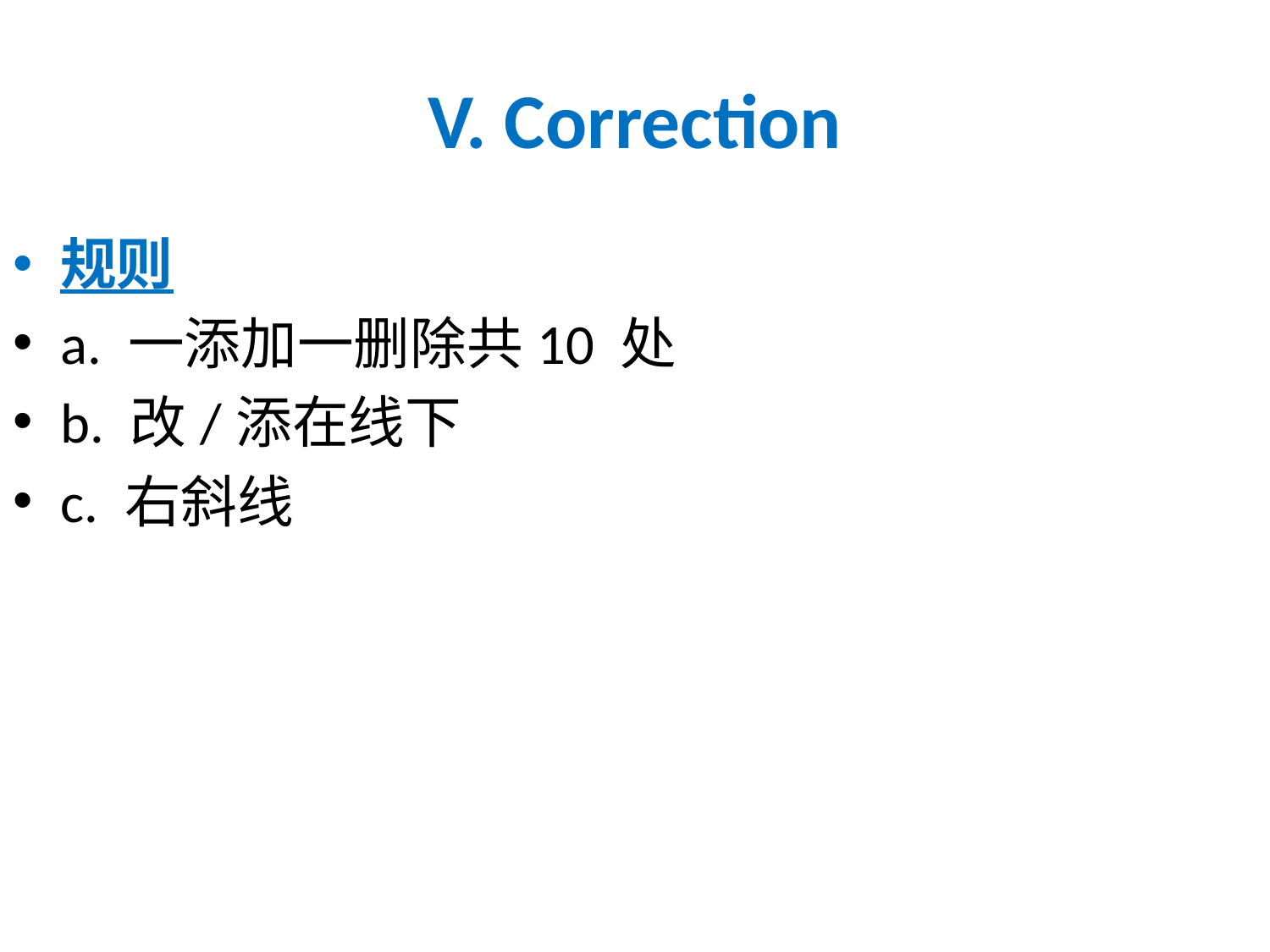

# V. Correction
规则
a. 一添加一删除共10 处
b. 改/添在线下
c. 右斜线